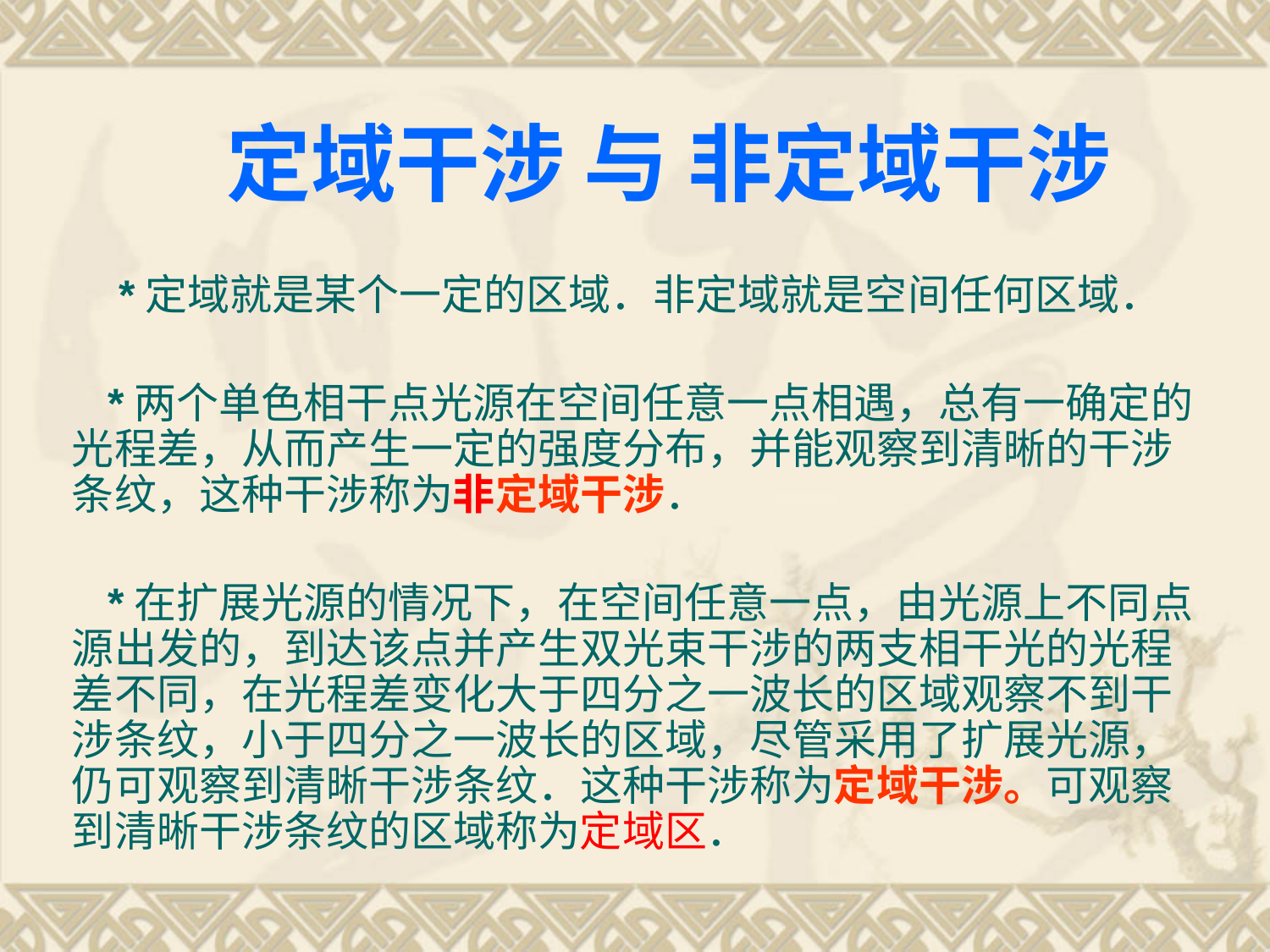

定域干涉 与 非定域干涉
*定域就是某个一定的区域．非定域就是空间任何区域．

   *两个单色相干点光源在空间任意一点相遇，总有一确定的光程差，从而产生一定的强度分布，并能观察到清晰的干涉条纹，这种干涉称为非定域干涉．

   *在扩展光源的情况下，在空间任意一点，由光源上不同点源出发的，到达该点并产生双光束干涉的两支相干光的光程差不同，在光程差变化大于四分之一波长的区域观察不到干涉条纹，小于四分之一波长的区域，尽管采用了扩展光源，仍可观察到清晰干涉条纹．这种干涉称为定域干涉。可观察到清晰干涉条纹的区域称为定域区．